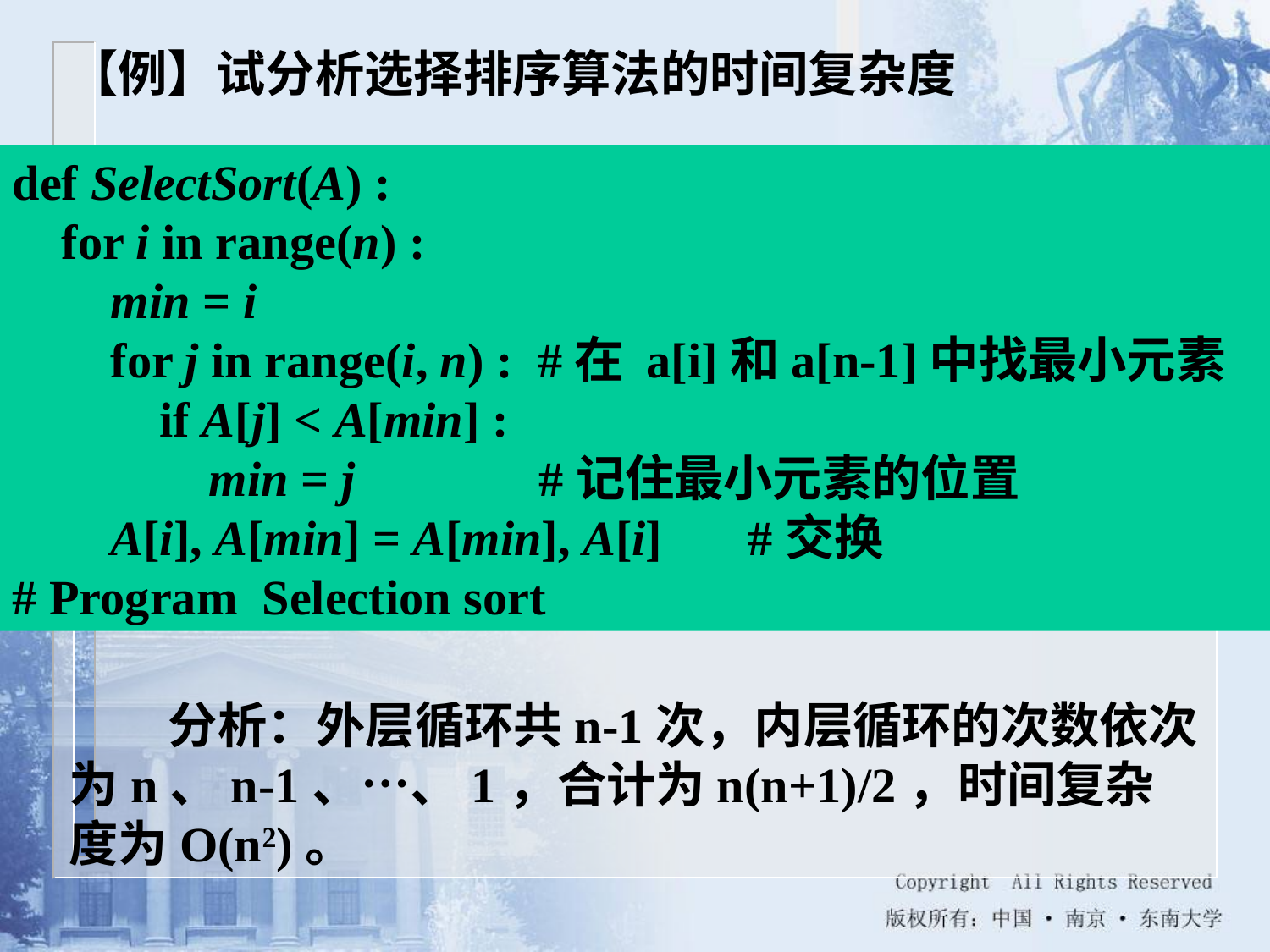

【例】试分析选择排序算法的时间复杂度
def SelectSort(A) :
    for i in range(n) :
        min = i
        for j in range(i, n) :  #在 a[i]和a[n-1]中找最小元素
            if A[j] < A[min] :
                min = j               #记住最小元素的位置
        A[i], A[min] = A[min], A[i]       #交换
# Program  Selection sort
分析：外层循环共n-1次，内层循环的次数依次为n、n-1、…、1，合计为n(n+1)/2，时间复杂度为O(n2)。